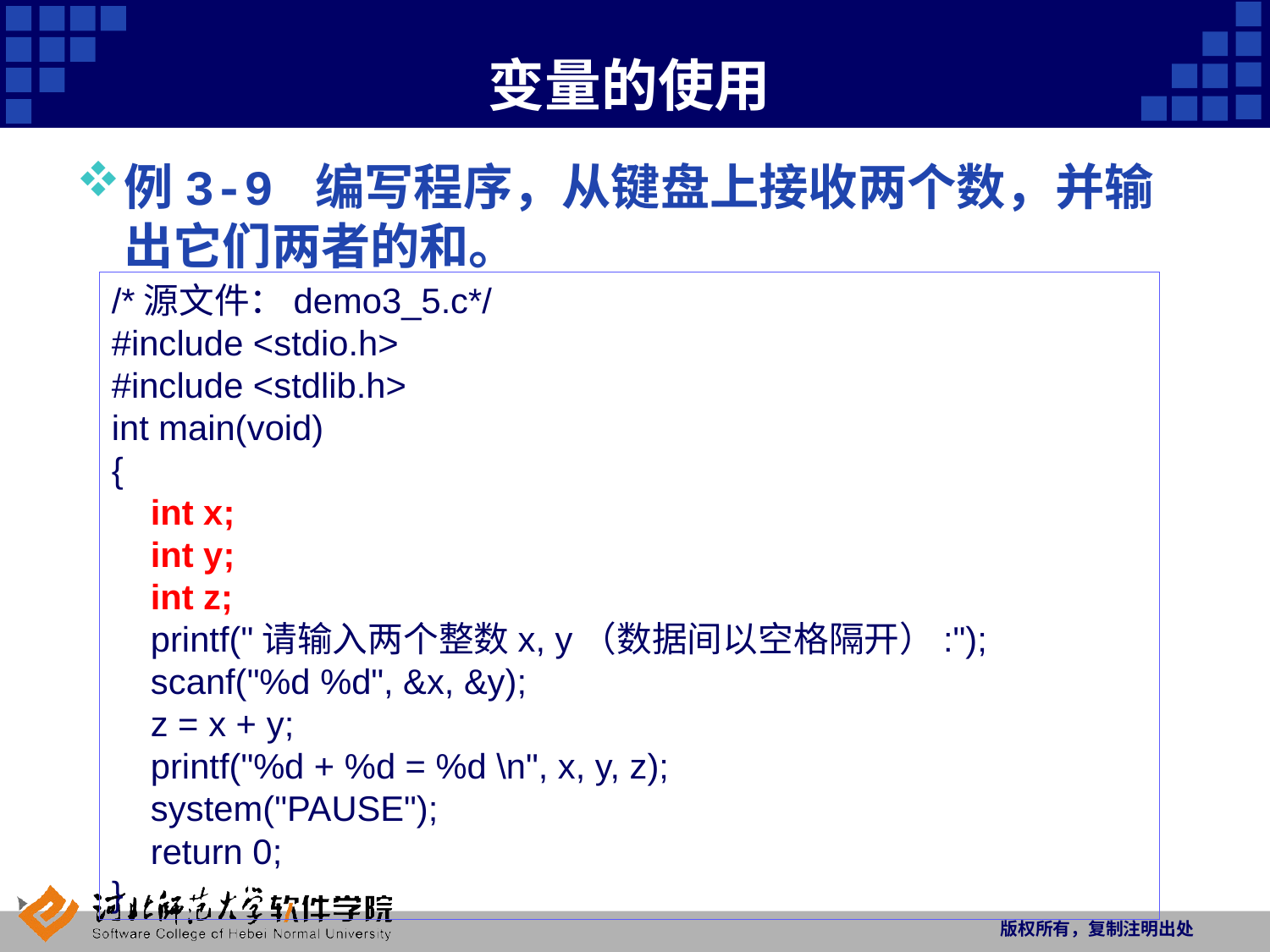

# 变量的使用
例3-9 编写程序，从键盘上接收两个数，并输出它们两者的和。
/*源文件：demo3_5.c*/
#include <stdio.h>
#include <stdlib.h>
int main(void)
{
    int x;
    int y;
    int z;
    printf("请输入两个整数x, y（数据间以空格隔开）:");
    scanf("%d %d", &x, &y);
    z = x + y;
    printf("%d + %d = %d \n", x, y, z);
    system("PAUSE");
    return 0;
}
版权所有，复制注明出处